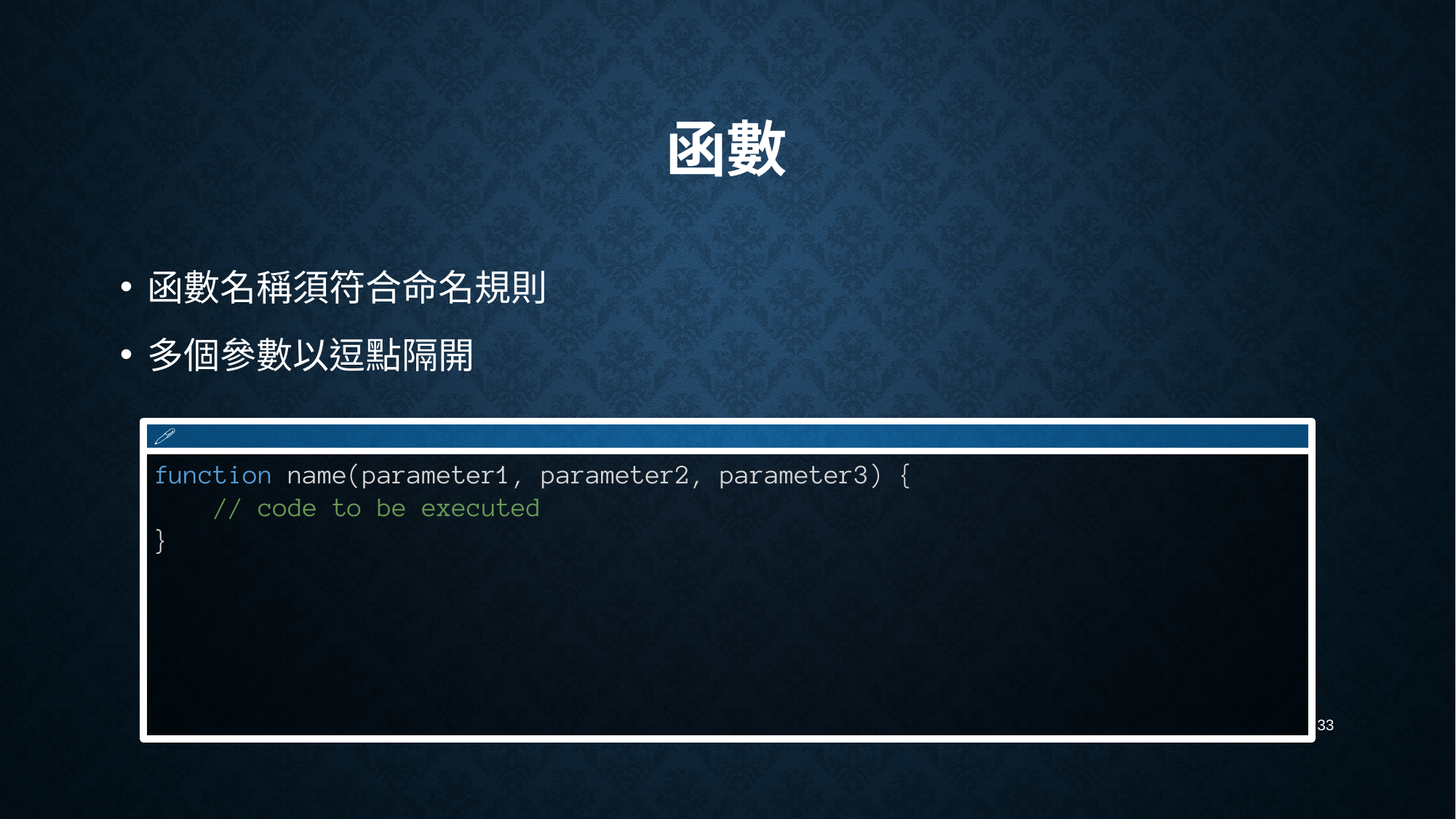

# 函數
函數名稱須符合命名規則
多個參數以逗點隔開
🖊
function name(parameter1, parameter2, parameter3) {
    // code to be executed
}
33